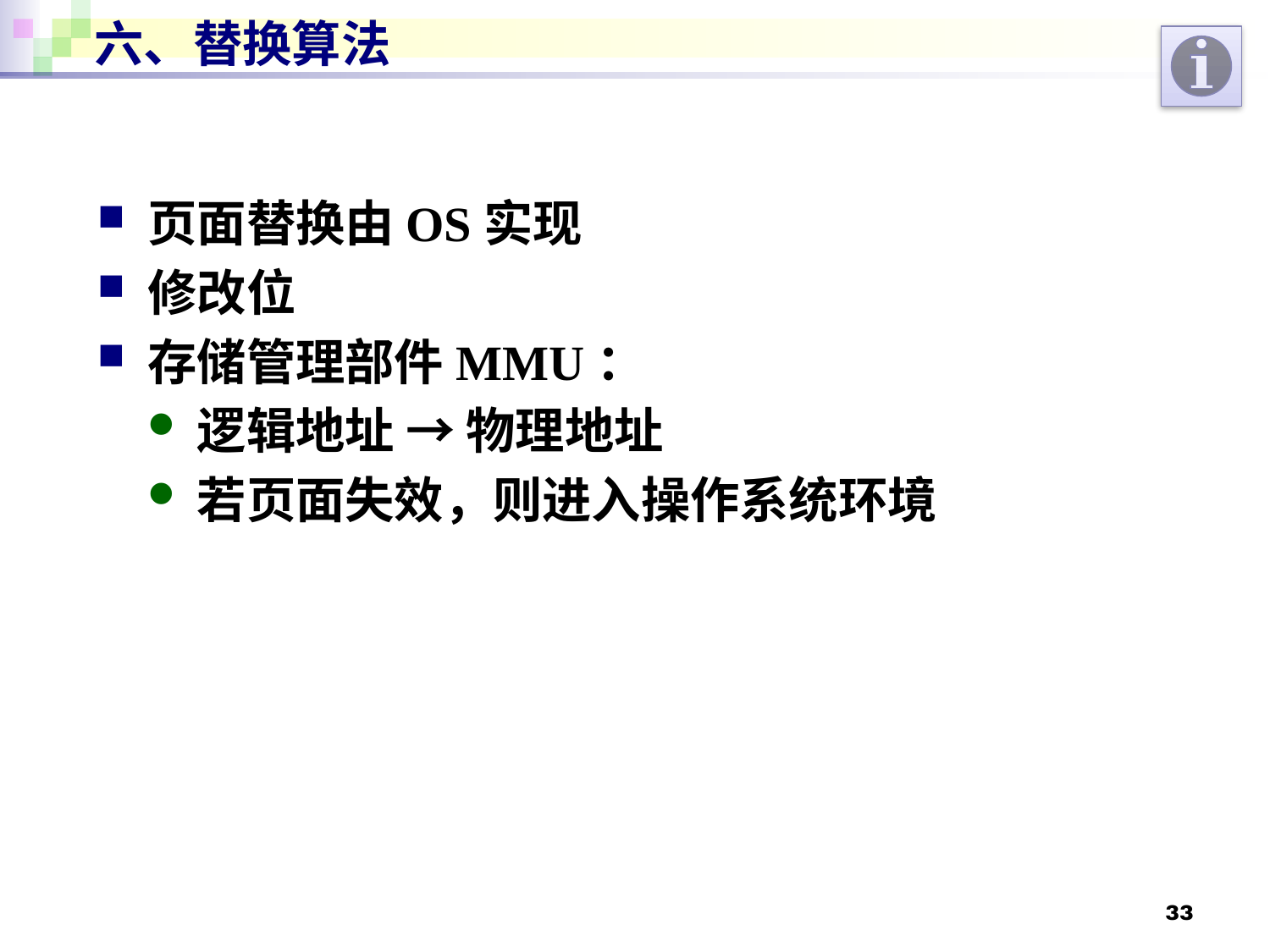

# 六、替换算法

页面替换由OS实现
修改位
存储管理部件MMU：
逻辑地址 → 物理地址
若页面失效，则进入操作系统环境
33